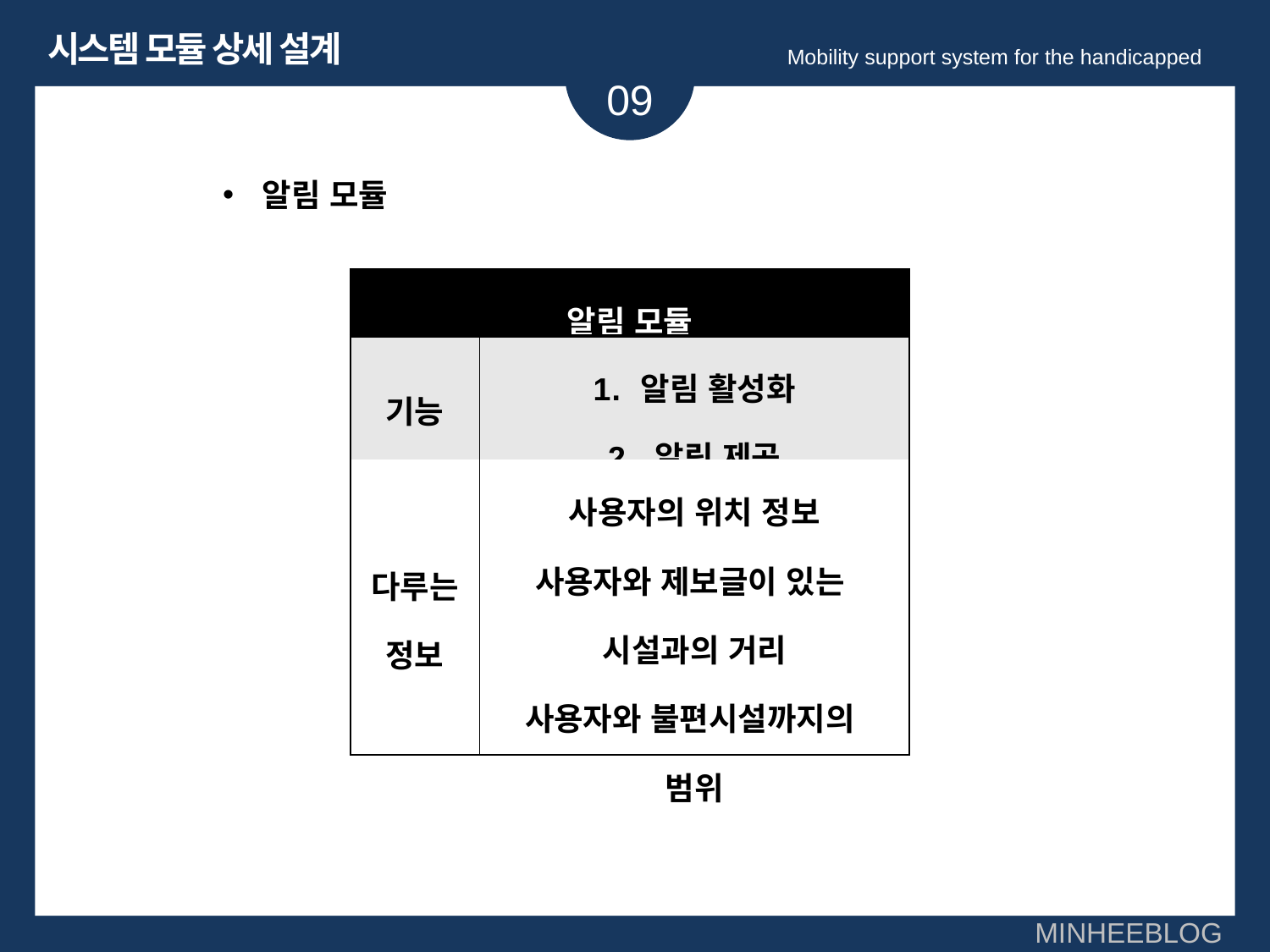

시스템 모듈 상세 설계
Mobility support system for the handicapped
09

알림 모듈
| 알림 모듈 |  |
| --- | --- |
| 기능 | 알림 활성화 알림 제공 |
| 다루는 정보 | 사용자의 위치 정보 사용자와 제보글이 있는 시설과의 거리 사용자와 불편시설까지의 범위 |
MINHEEBLOG